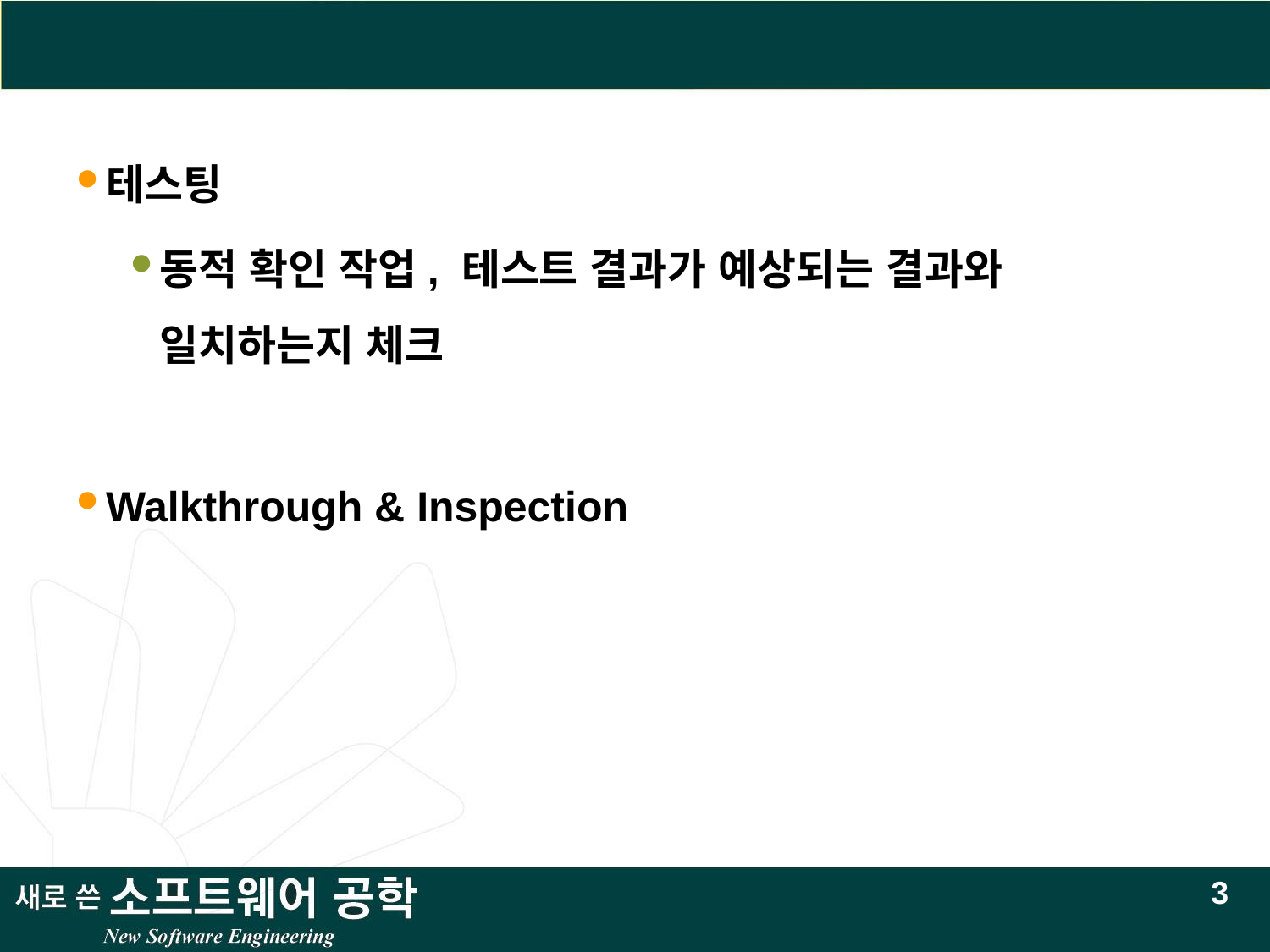

#
테스팅
동적 확인 작업, 테스트 결과가 예상되는 결과와 일치하는지 체크

Walkthrough & Inspection

3